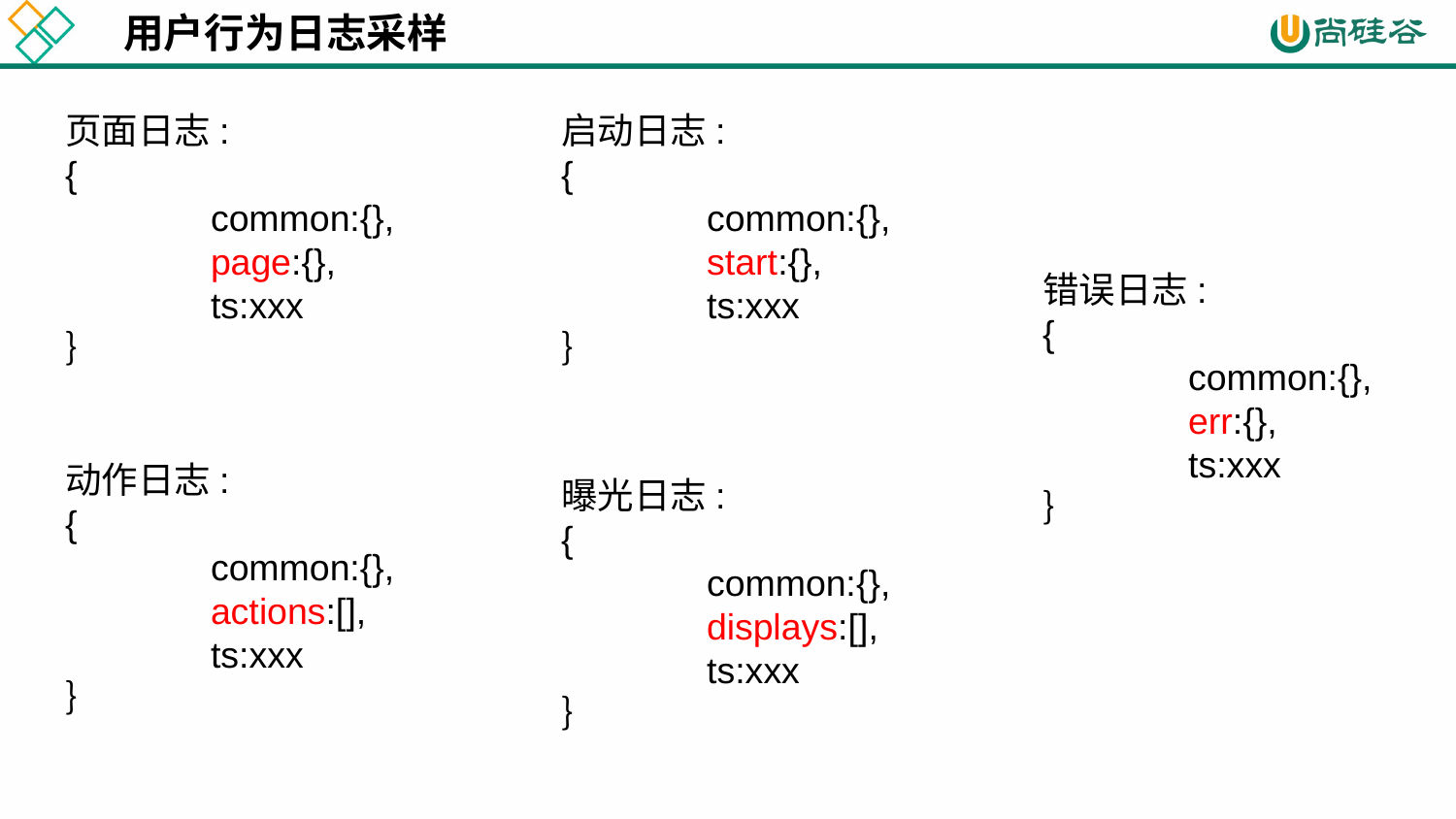

用户行为日志采样
页面日志:
{
	common:{},
	page:{},
	ts:xxx
｝
启动日志:
{
	common:{},
	start:{},
	ts:xxx
｝
错误日志:
{
	common:{},
	err:{},
	ts:xxx
｝
动作日志:
{
	common:{},
	actions:[],
	ts:xxx
｝
曝光日志:
{
	common:{},
	displays:[],
	ts:xxx
｝